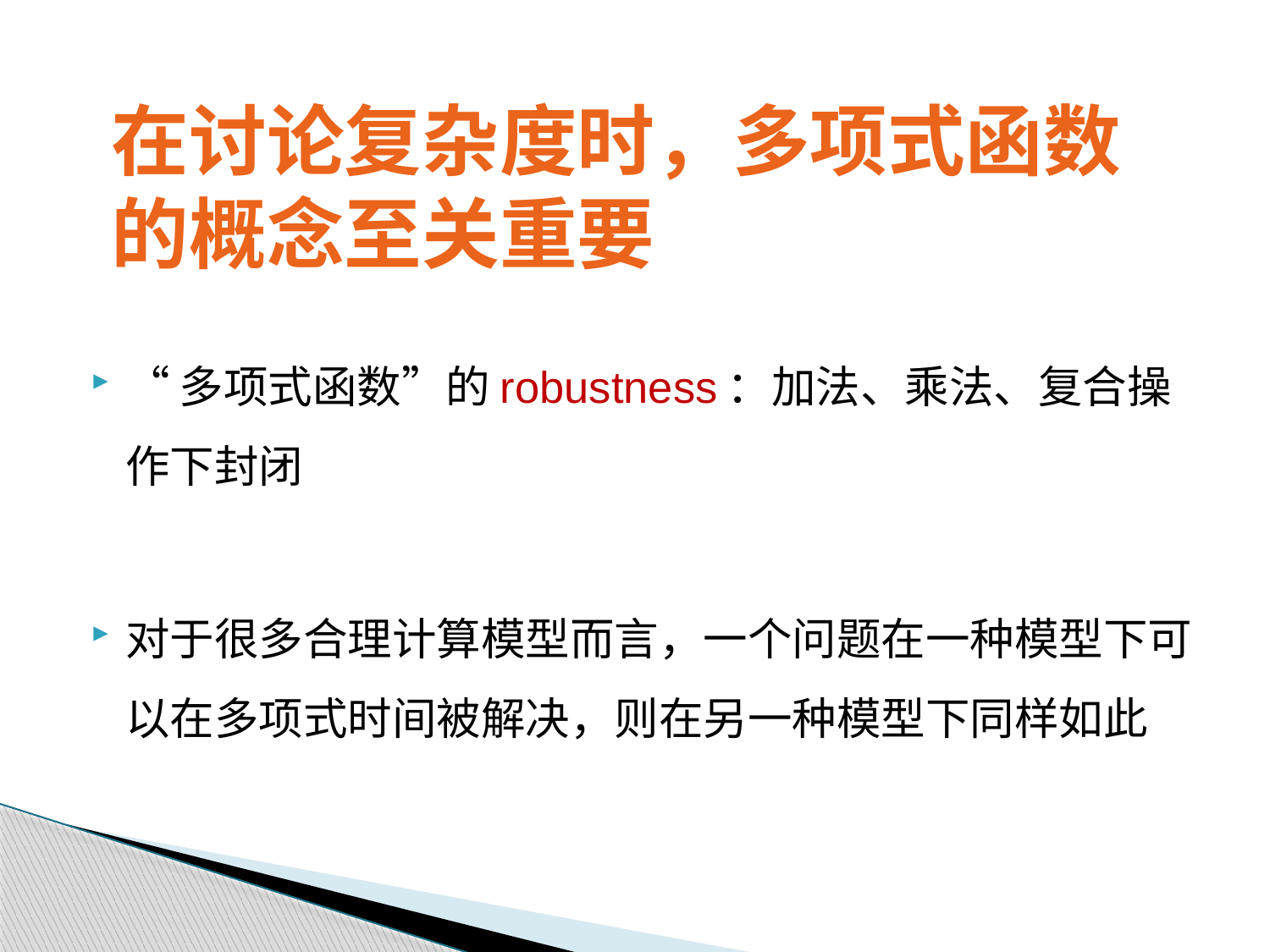

在讨论复杂度时，多项式函数的概念至关重要
“多项式函数”的robustness：加法、乘法、复合操作下封闭

对于很多合理计算模型而言，一个问题在一种模型下可以在多项式时间被解决，则在另一种模型下同样如此